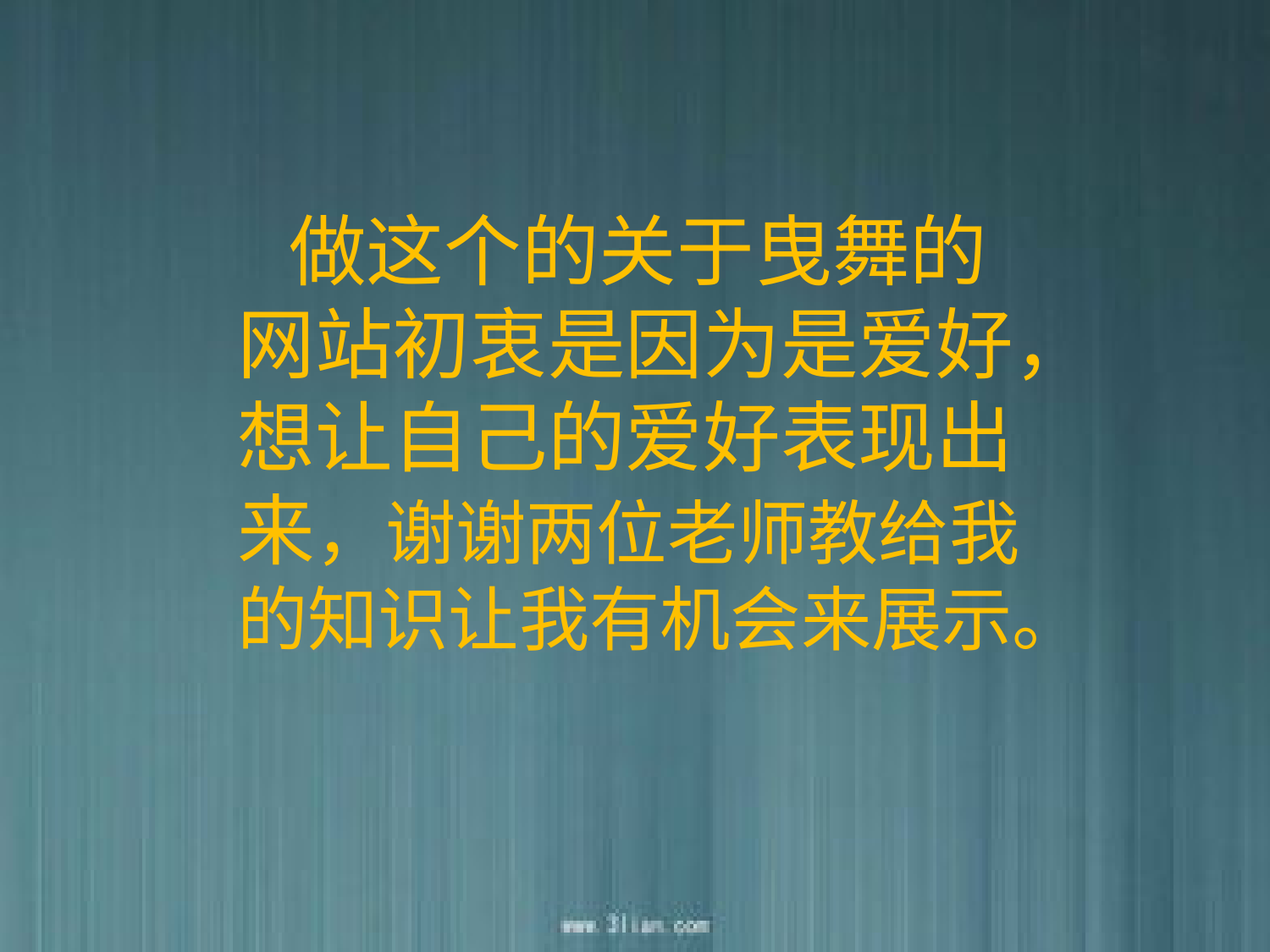

做这个的关于曳舞的网站初衷是因为是爱好，想让自己的爱好表现出来，谢谢两位老师教给我的知识让我有机会来展示。